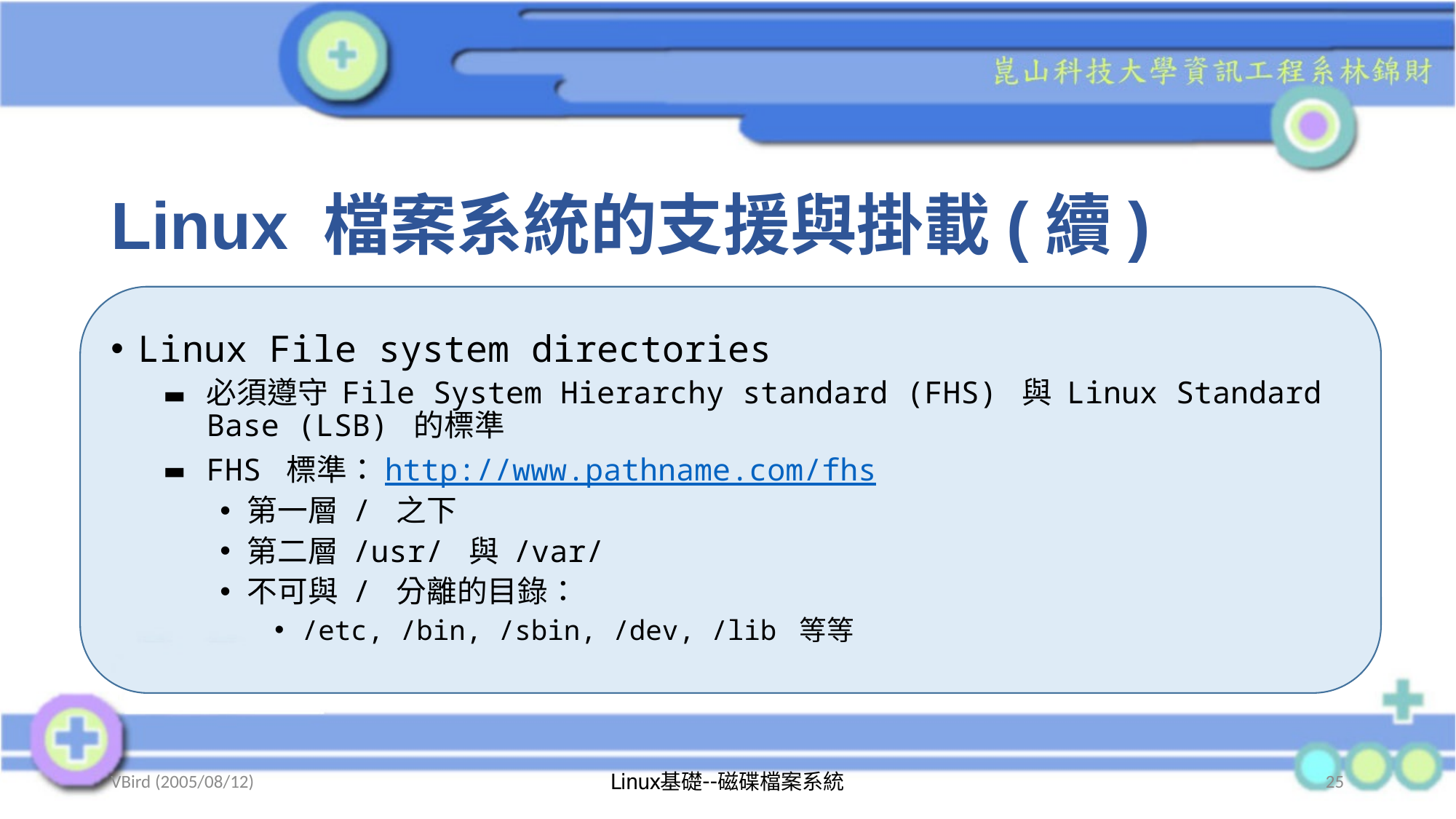

# Linux 檔案系統的支援與掛載(續)

Linux File system directories
必須遵守 File System Hierarchy standard (FHS) 與 Linux Standard Base (LSB) 的標準
FHS 標準：http://www.pathname.com/fhs
第一層 / 之下
第二層 /usr/ 與 /var/
不可與 / 分離的目錄：
/etc, /bin, /sbin, /dev, /lib 等等
VBird (2005/08/12)
Linux基礎--磁碟檔案系統
25